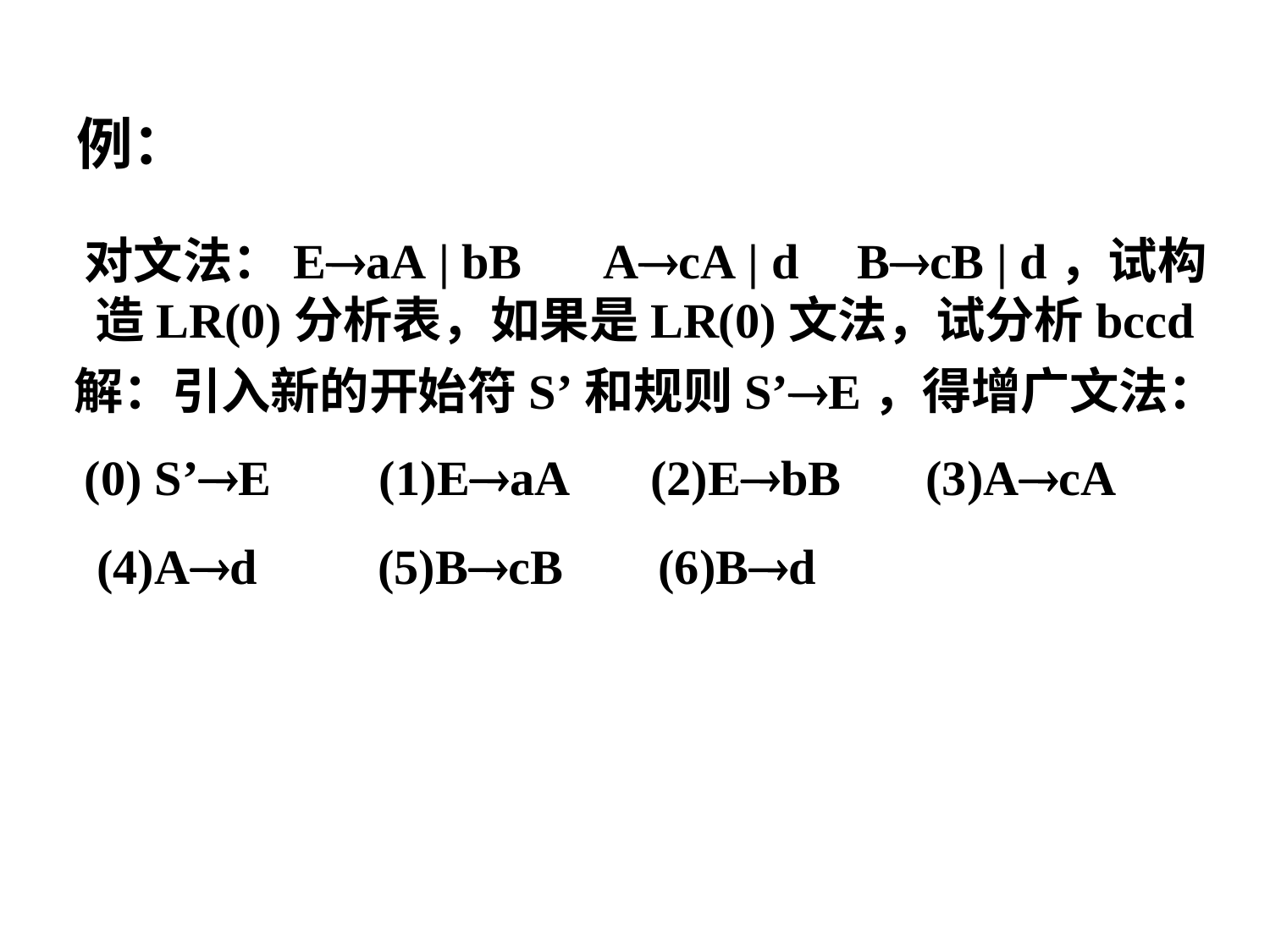

例：

对文法：E→aA | bB	A→cA | d	B→cB | d，试构 造LR(0)分析表，如果是LR(0)文法，试分析bccd
解：引入新的开始符S’和规则S’→E，得增广文法：
(0) S’→E  (4)A→d
(1)E→aA  (5)B→cB
(2)E→bB	(3)A→cA
(6)B→d